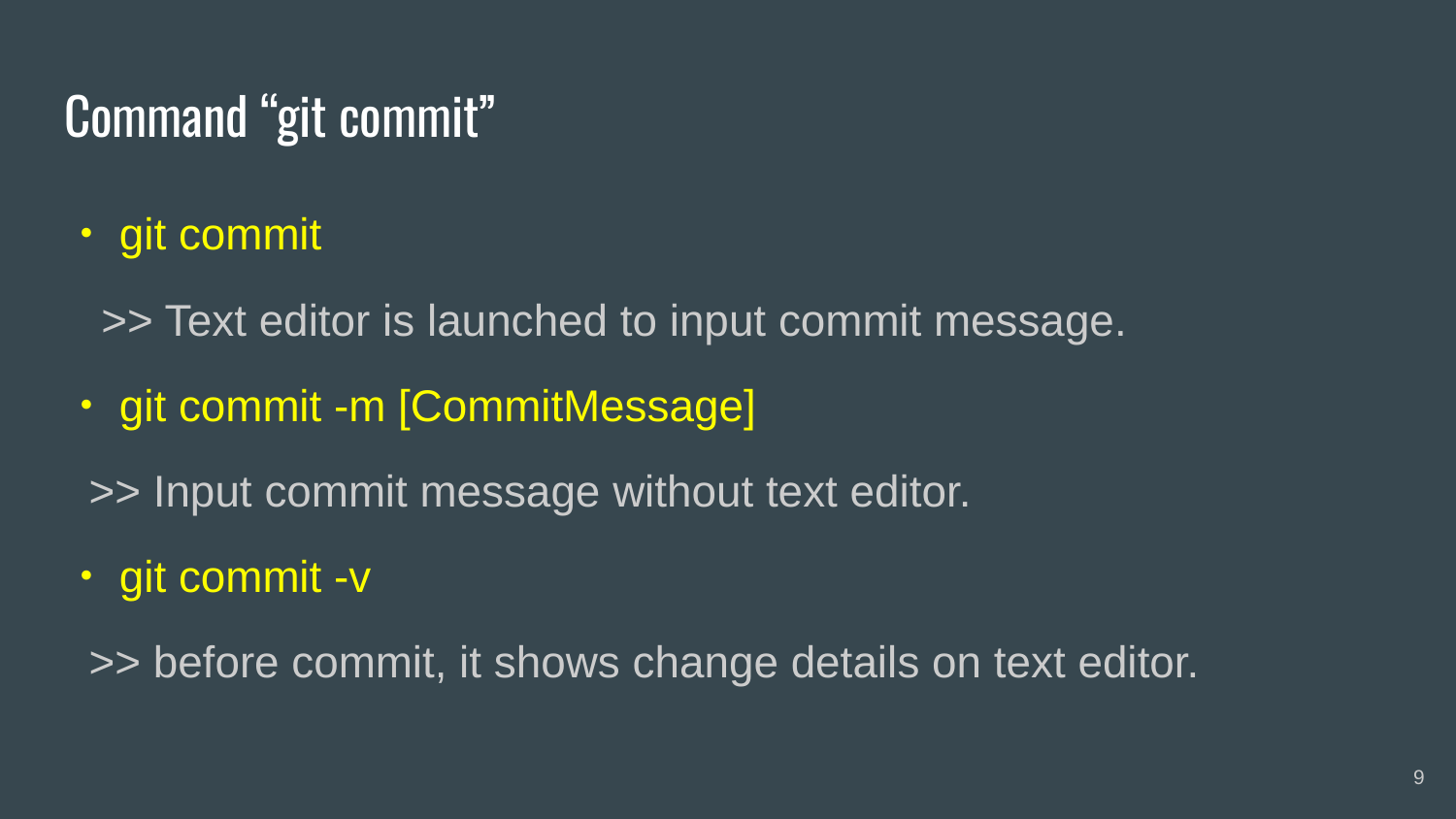

# Command “git commit”
・git commit
   >> Text editor is launched to input commit message.
・git commit -m [CommitMessage]
  >> Input commit message without text editor.
・git commit -v
  >> before commit, it shows change details on text editor.
9